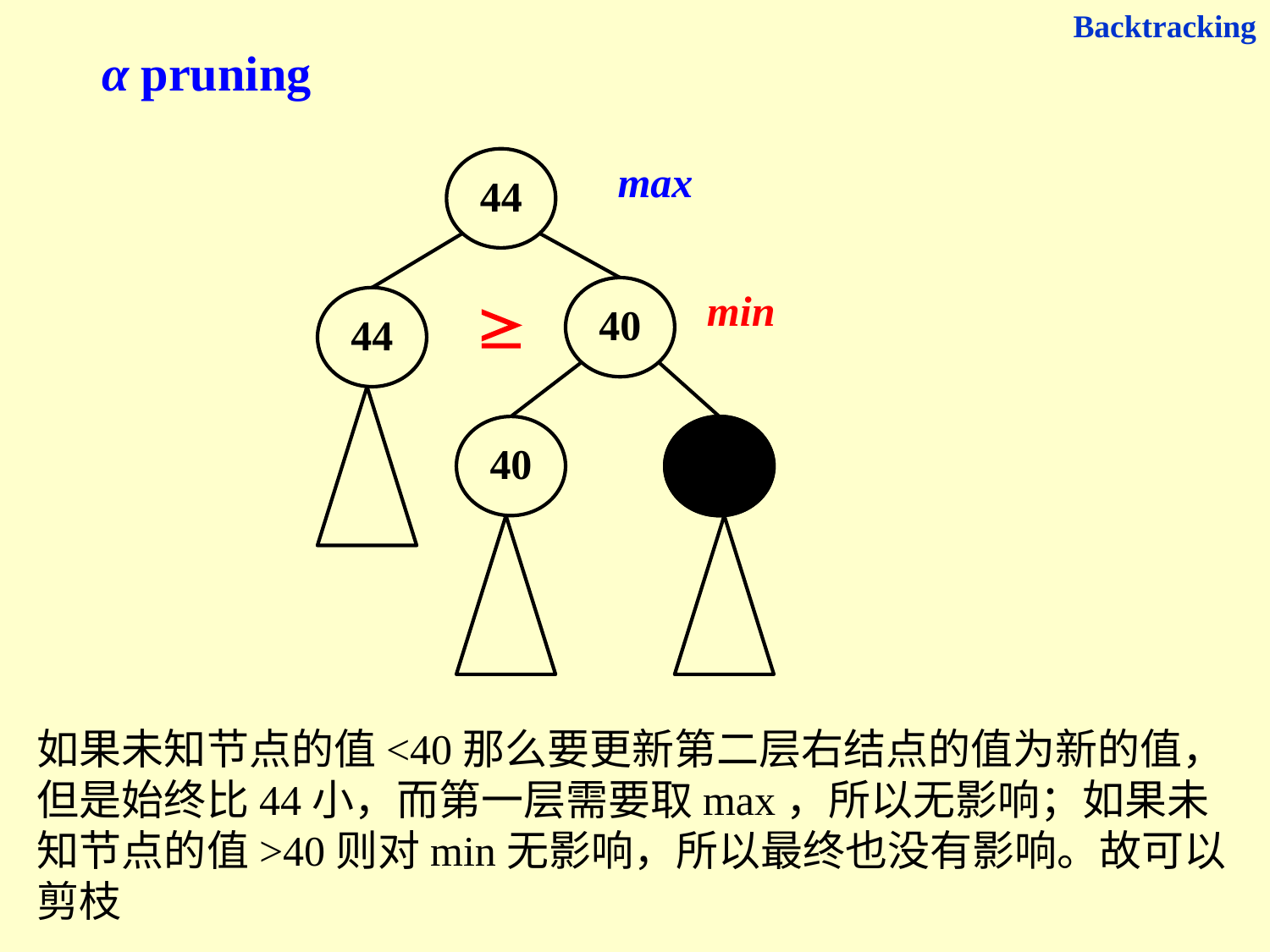

Backtracking
 α pruning
44
max
40
min
44

40
?

≥

如果未知节点的值<40那么要更新第二层右结点的值为新的值，但是始终比44小，而第一层需要取max，所以无影响；如果未知节点的值>40则对min无影响，所以最终也没有影响。故可以剪枝